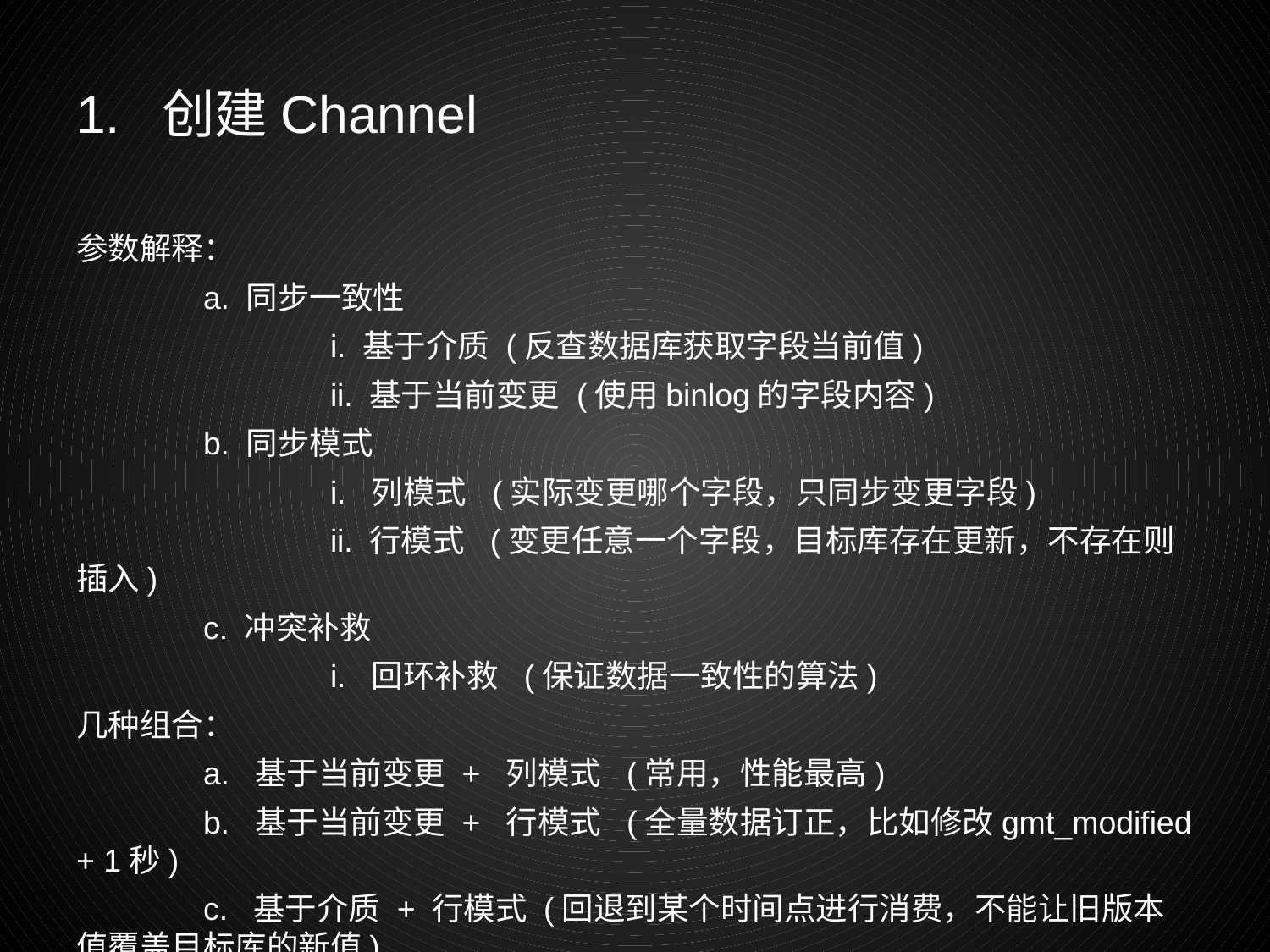

1.  创建Channel

参数解释：
	a. 同步一致性
		i. 基于介质 (反查数据库获取字段当前值)
		ii. 基于当前变更 (使用binlog的字段内容)
	b. 同步模式
		i.  列模式  (实际变更哪个字段，只同步变更字段)
		ii. 行模式  (变更任意一个字段，目标库存在更新，不存在则插入)
	c. 冲突补救
		i.  回环补救  (保证数据一致性的算法)
几种组合：
	a.  基于当前变更 +  列模式  (常用，性能最高)
	b.  基于当前变更 +  行模式  (全量数据订正，比如修改gmt_modified + 1秒)
	c.  基于介质 + 行模式 (回退到某个时间点进行消费，不能让旧版本值覆盖目标库的新值)